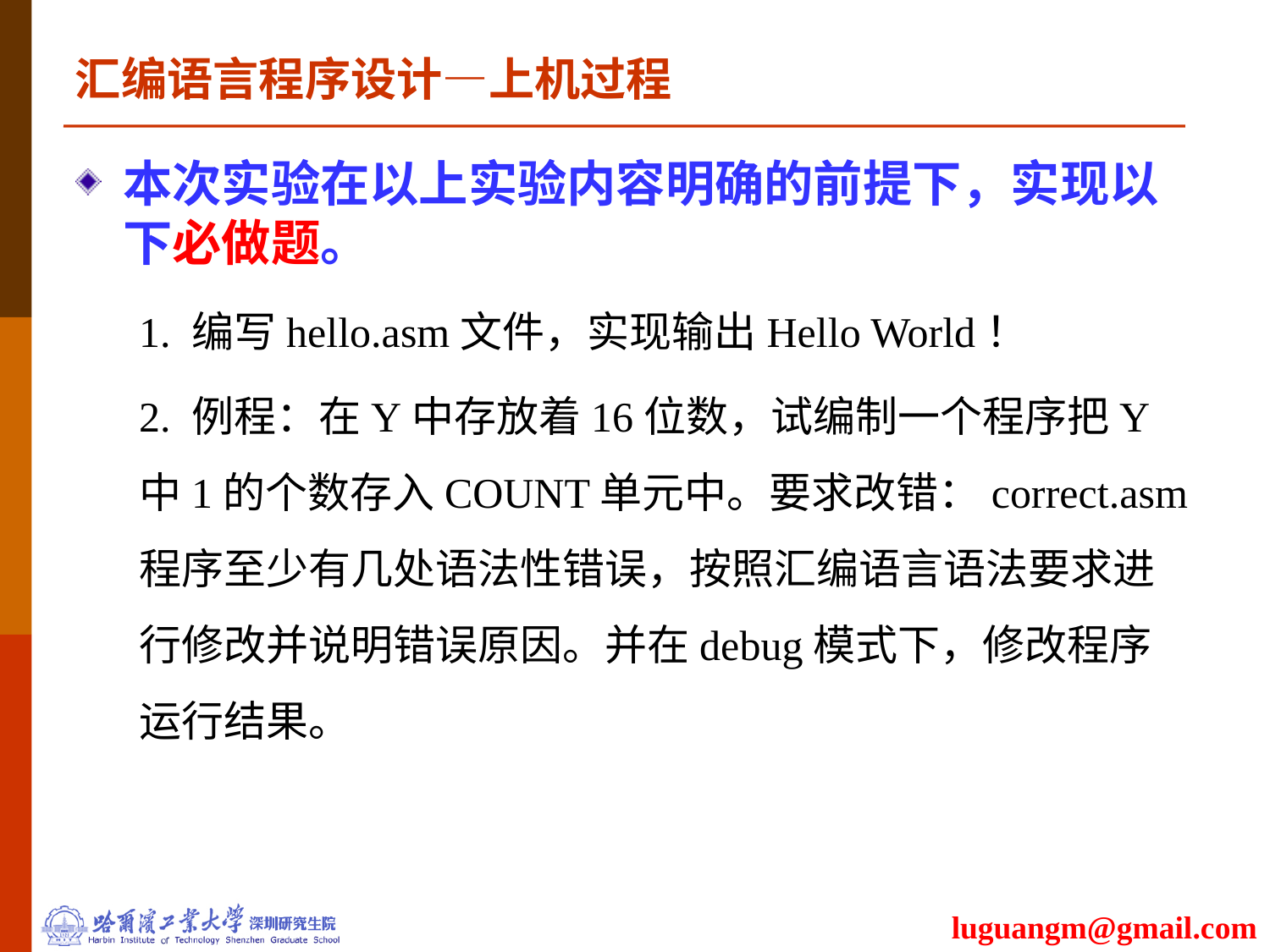

汇编语言程序设计—上机过程
本次实验在以上实验内容明确的前提下，实现以下必做题。
1. 编写hello.asm文件，实现输出Hello World！
2. 例程：在Y中存放着16位数，试编制一个程序把Y中1的个数存入COUNT单元中。要求改错：correct.asm程序至少有几处语法性错误，按照汇编语言语法要求进行修改并说明错误原因。并在debug模式下，修改程序运行结果。